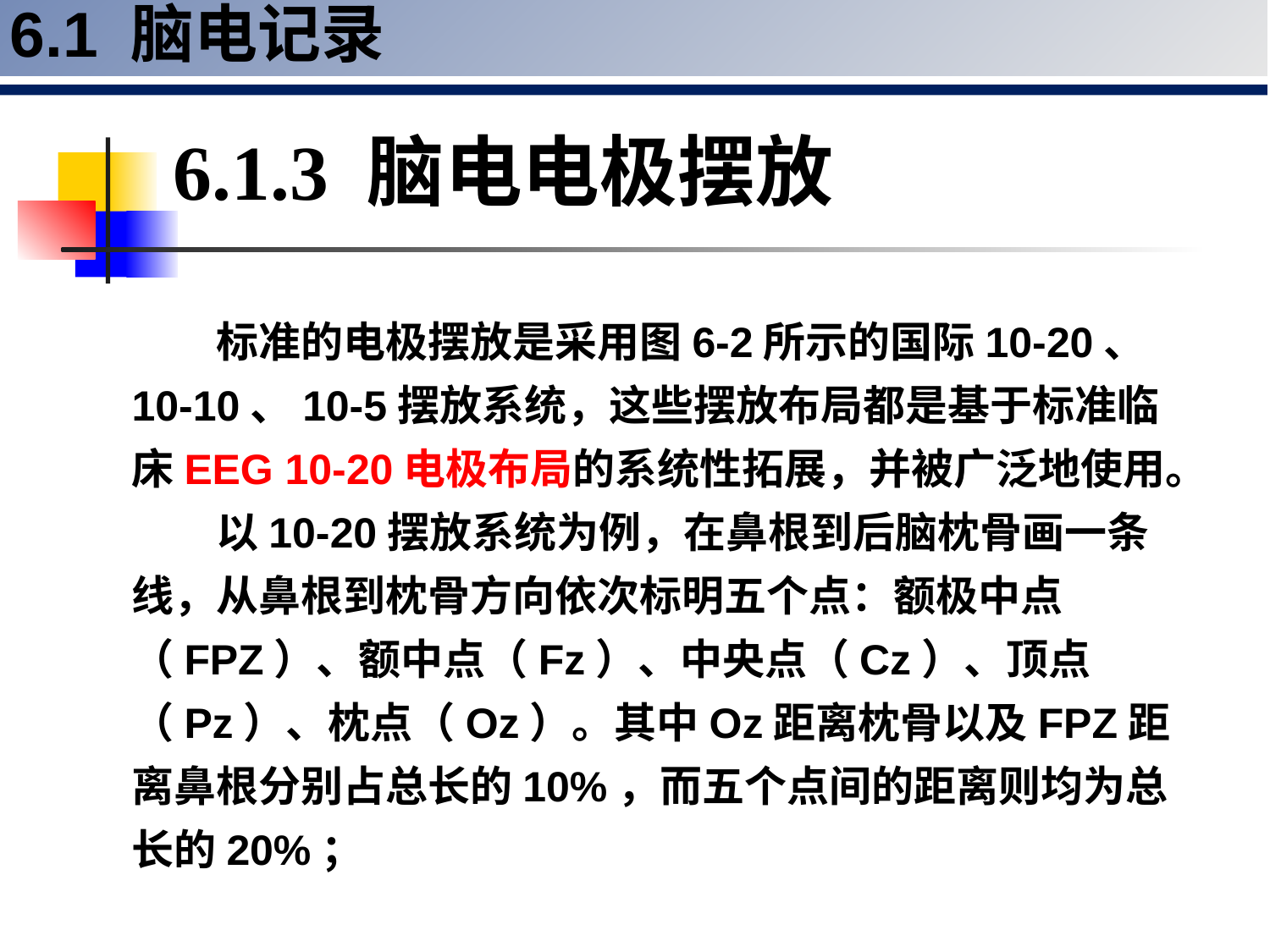

6.1 脑电记录

6.1.3 脑电电极摆放
标准的电极摆放是采用图6-2所示的国际10-20、10-10、10-5摆放系统，这些摆放布局都是基于标准临床EEG 10-20电极布局的系统性拓展，并被广泛地使用。
以10-20摆放系统为例，在鼻根到后脑枕骨画一条线，从鼻根到枕骨方向依次标明五个点：额极中点（FPZ）、额中点（Fz）、中央点（Cz）、顶点（Pz）、枕点（Oz）。其中Oz距离枕骨以及FPZ距离鼻根分别占总长的10%，而五个点间的距离则均为总长的20%；